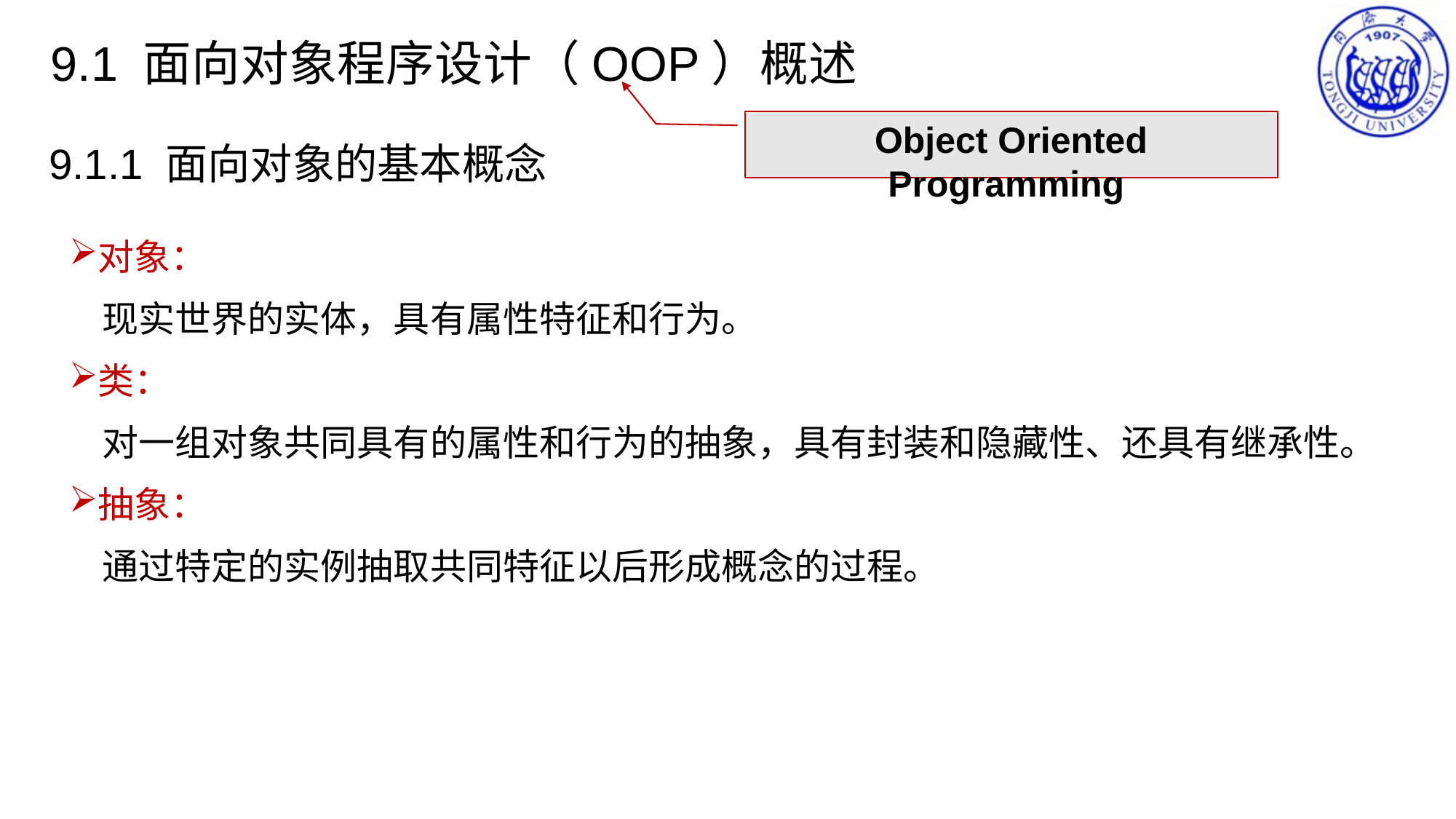

9.1 面向对象程序设计（OOP）概述
Object Oriented Programming
9.1.1 面向对象的基本概念
对象：
   现实世界的实体，具有属性特征和行为。
类：
   对一组对象共同具有的属性和行为的抽象，具有封装和隐藏性、还具有继承性。
抽象：
   通过特定的实例抽取共同特征以后形成概念的过程。